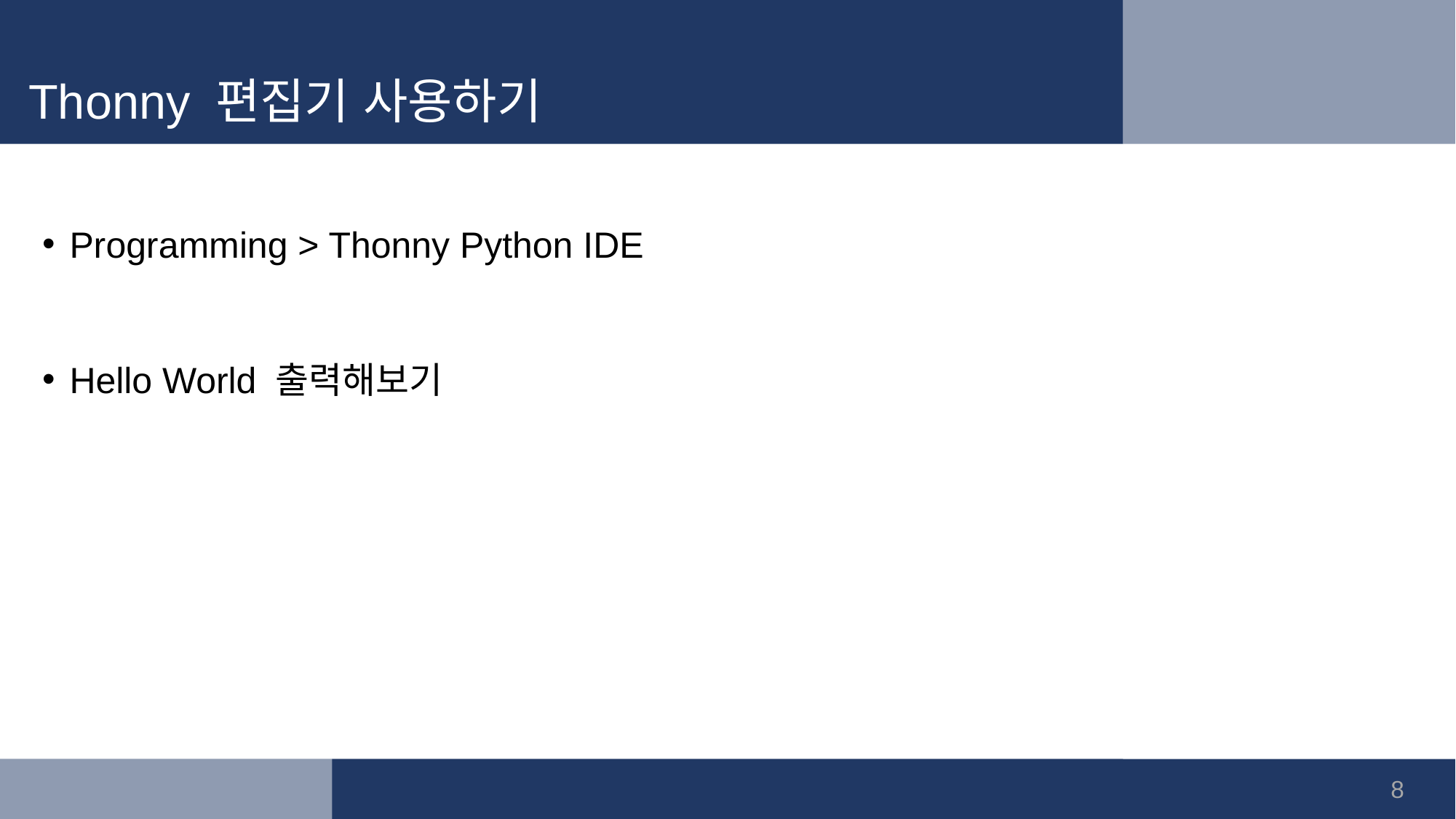

# Thonny 편집기 사용하기
Programming > Thonny Python IDE

Hello World 출력해보기
8